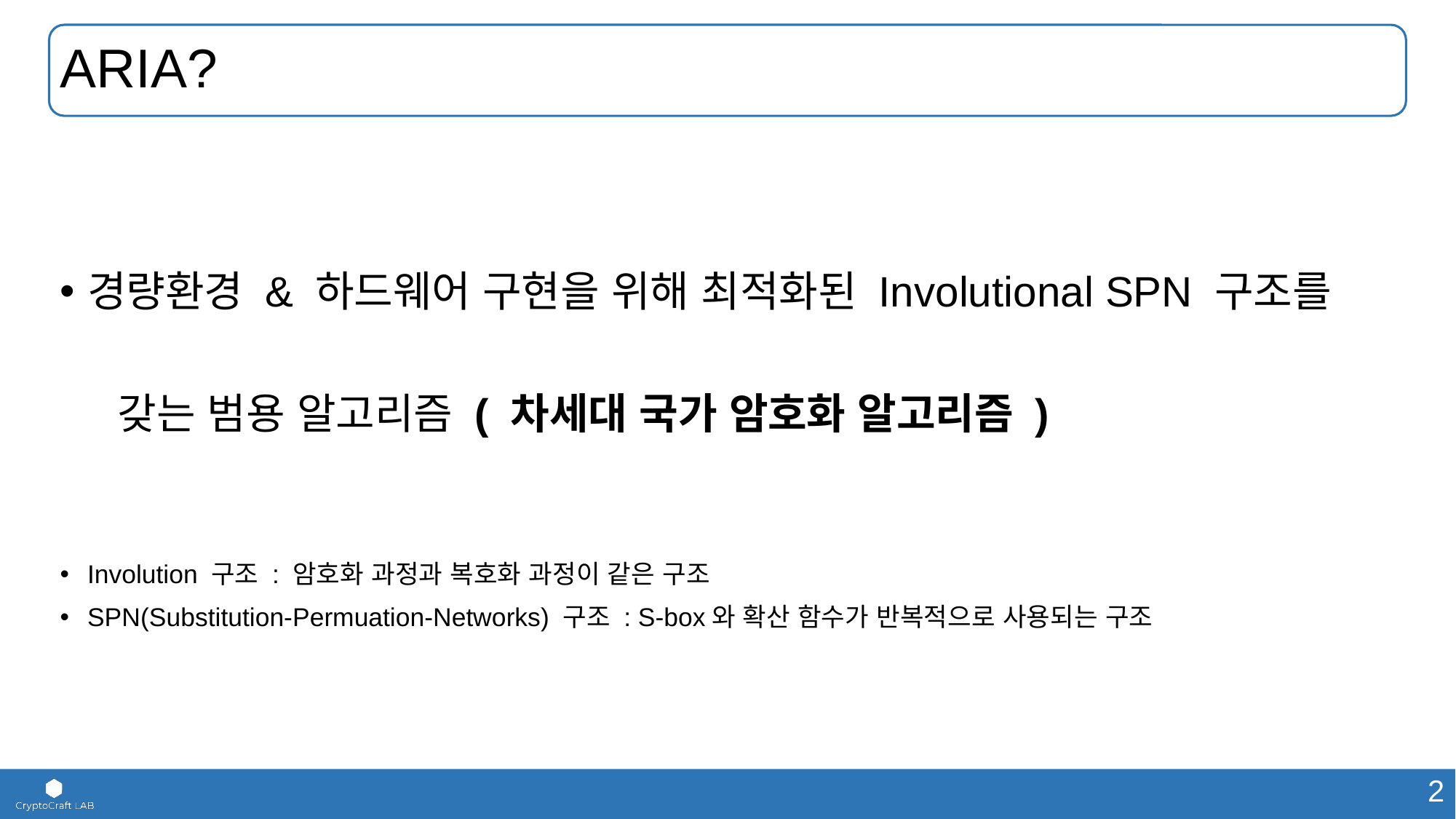

# ARIA?

경량환경 & 하드웨어 구현을 위해 최적화된 Involutional SPN 구조를

    갖는 범용 알고리즘 ( 차세대 국가 암호화 알고리즘 )

Involution 구조 : 암호화 과정과 복호화 과정이 같은 구조
SPN(Substitution-Permuation-Networks) 구조 : S-box와 확산 함수가 반복적으로 사용되는 구조